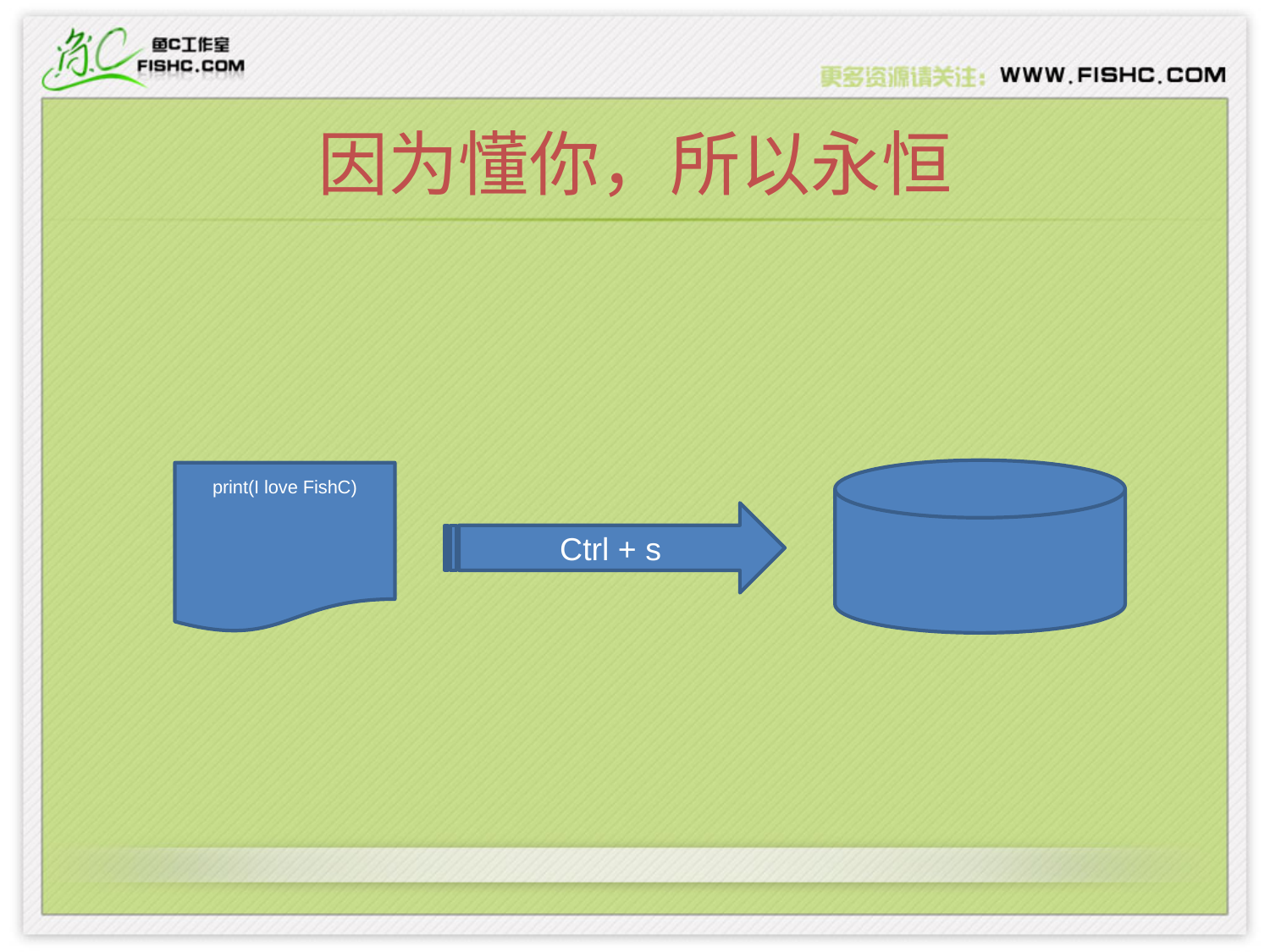

# 因为懂你，所以永恒

print(I love FishC)

Ctrl + s